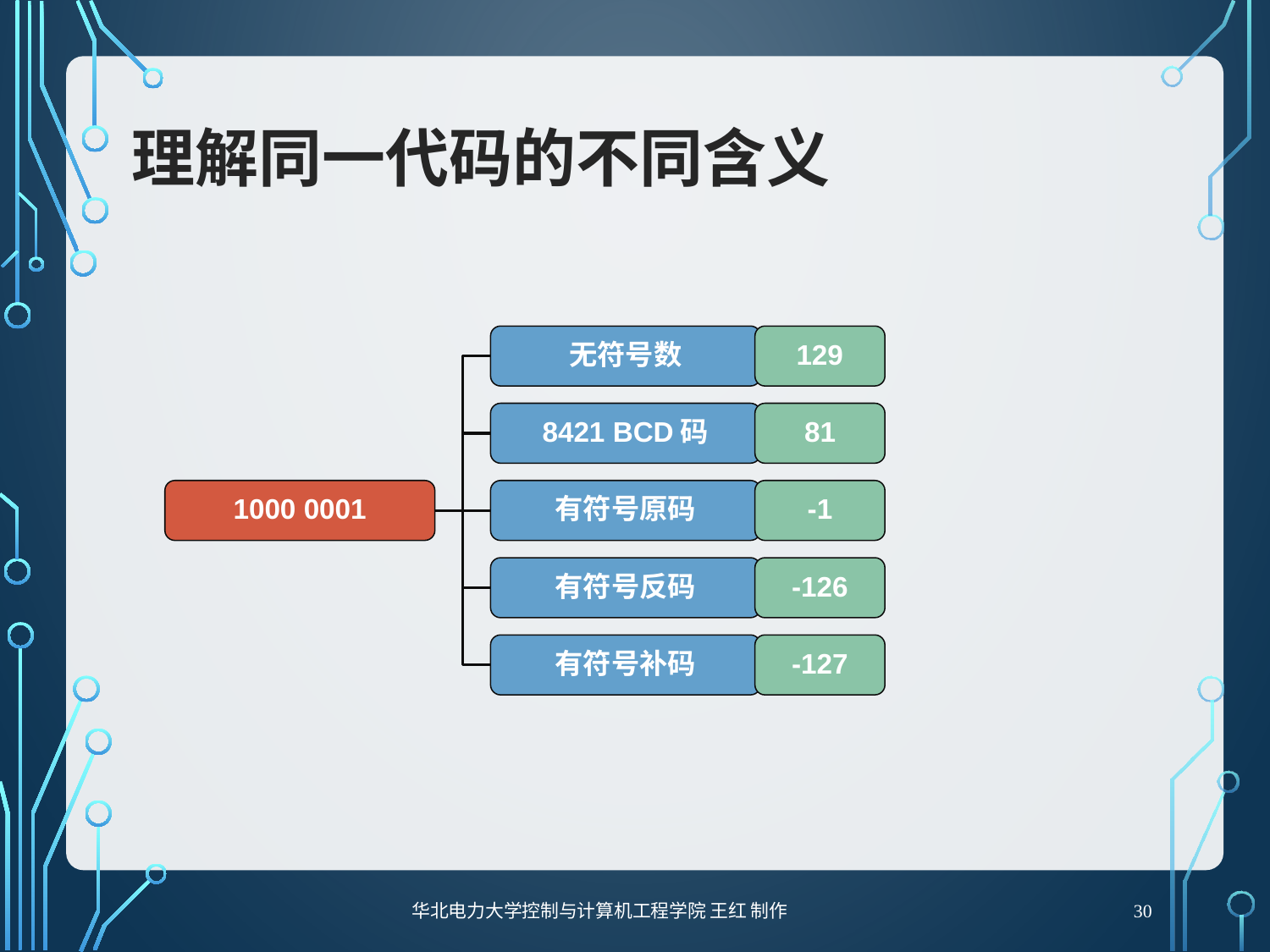

# 理解同一代码的不同含义
无符号数
129
8421 BCD码
81
1000 0001
有符号原码
-1
有符号反码
-126
有符号补码
-127
30
华北电力大学控制与计算机工程学院 王红 制作